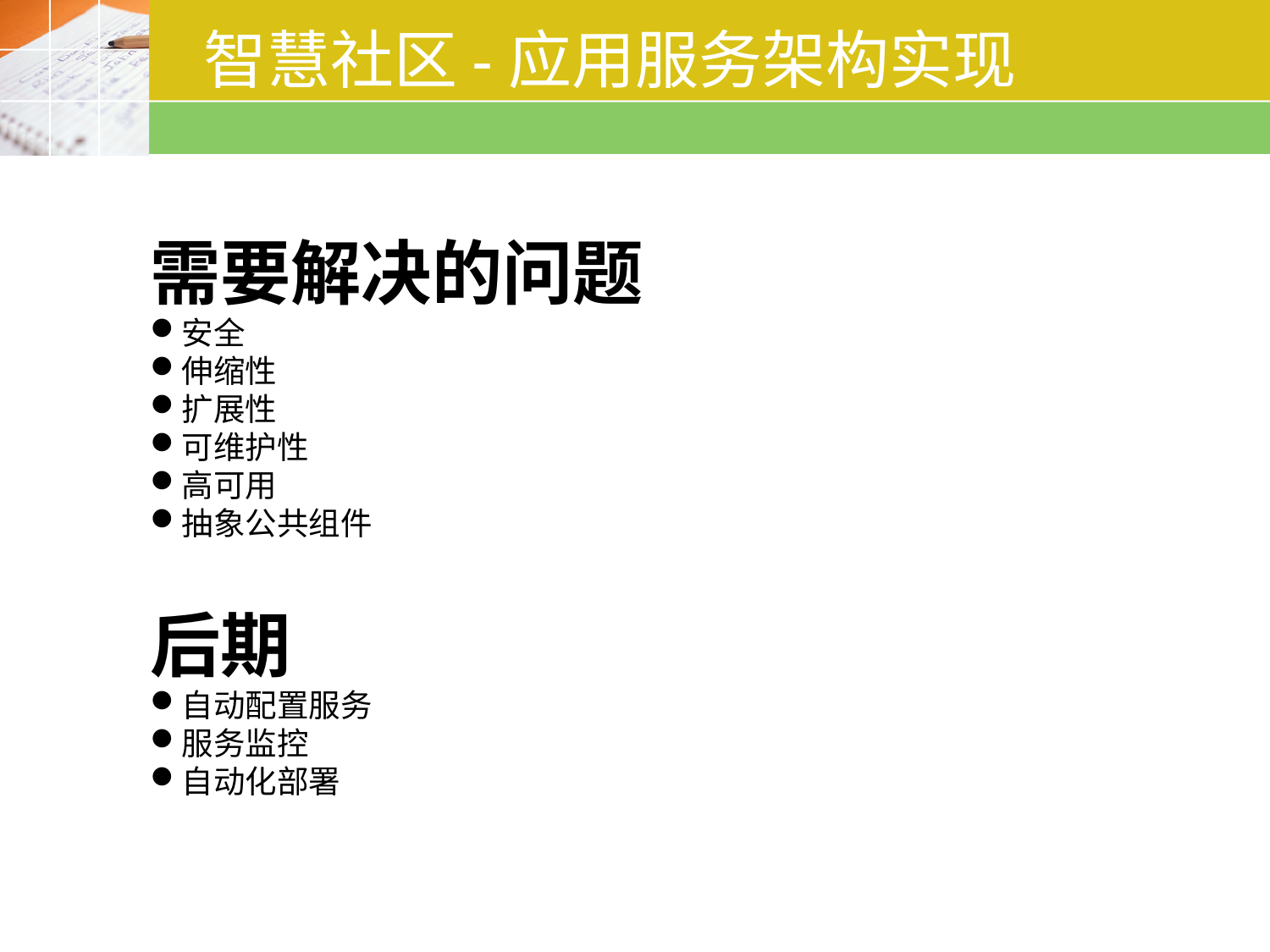

# 智慧社区-应用服务架构实现
需要解决的问题
安全
伸缩性
扩展性
可维护性
高可用
抽象公共组件

后期
自动配置服务
服务监控
自动化部署

Click to add Text
Click to add Text
Click to add Text
Click to add Text
Click to add Text
Click to add Text
Click to add Text
Click to add Text
Click to add Text